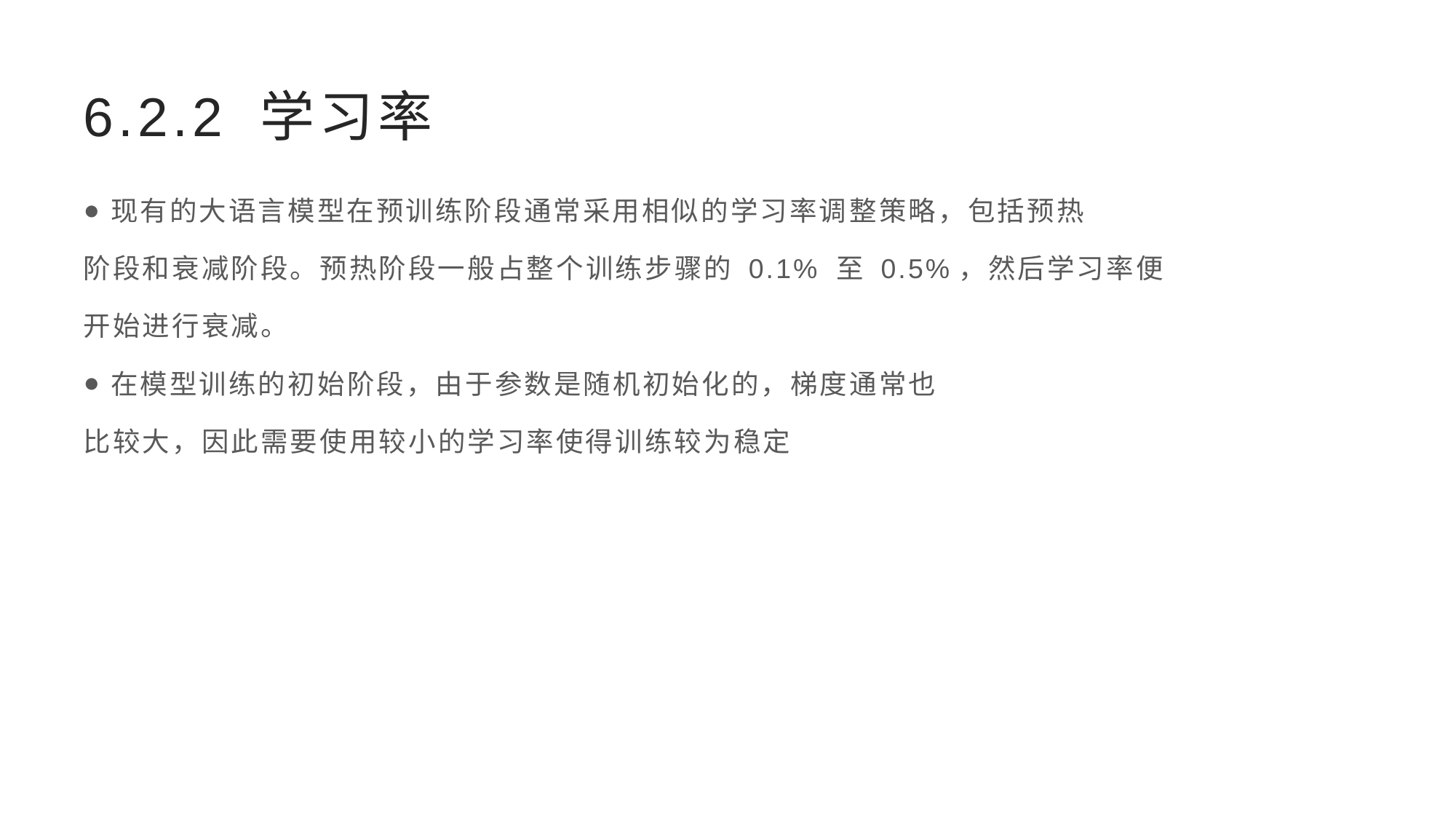

# 6.2.2 学习率
现有的大语言模型在预训练阶段通常采用相似的学习率调整策略，包括预热
阶段和衰减阶段。预热阶段一般占整个训练步骤的 0.1% 至 0.5%，然后学习率便
开始进行衰减。
在模型训练的初始阶段，由于参数是随机初始化的，梯度通常也
比较大，因此需要使用较小的学习率使得训练较为稳定